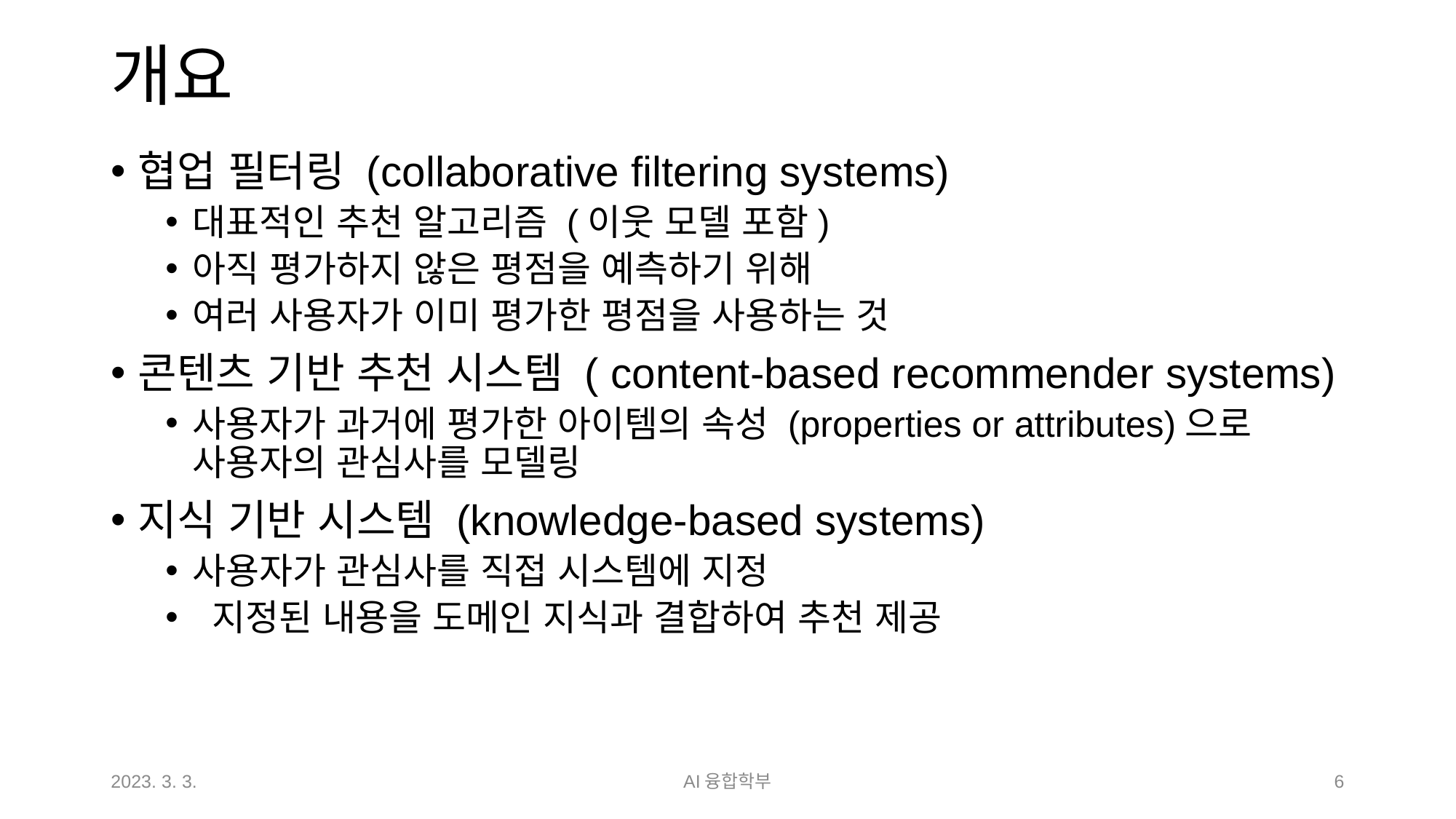

# 개요
협업 필터링 (collaborative filtering systems)
대표적인 추천 알고리즘 (이웃 모델 포함)
아직 평가하지 않은 평점을 예측하기 위해
여러 사용자가 이미 평가한 평점을 사용하는 것
콘텐츠 기반 추천 시스템 ( content-based recommender systems)
사용자가 과거에 평가한 아이템의 속성 (properties or attributes)으로 사용자의 관심사를 모델링
지식 기반 시스템 (knowledge-based systems)
사용자가 관심사를 직접 시스템에 지정
 지정된 내용을 도메인 지식과 결합하여 추천 제공
2023. 3. 3.
AI융합학부
6